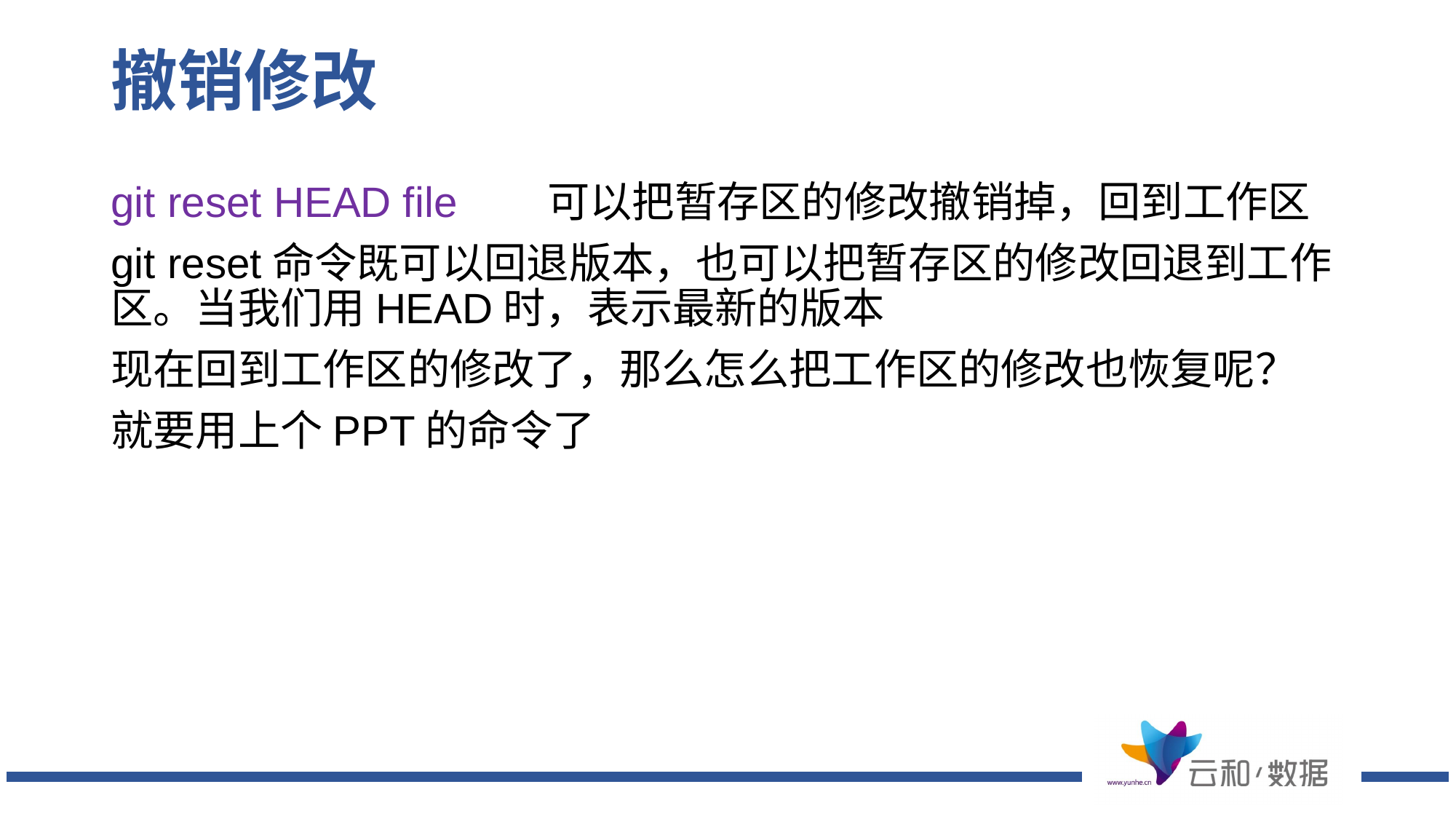

# 撤销修改
git reset HEAD file	可以把暂存区的修改撤销掉，回到工作区
git reset命令既可以回退版本，也可以把暂存区的修改回退到工作区。当我们用HEAD时，表示最新的版本
现在回到工作区的修改了，那么怎么把工作区的修改也恢复呢？
就要用上个PPT的命令了